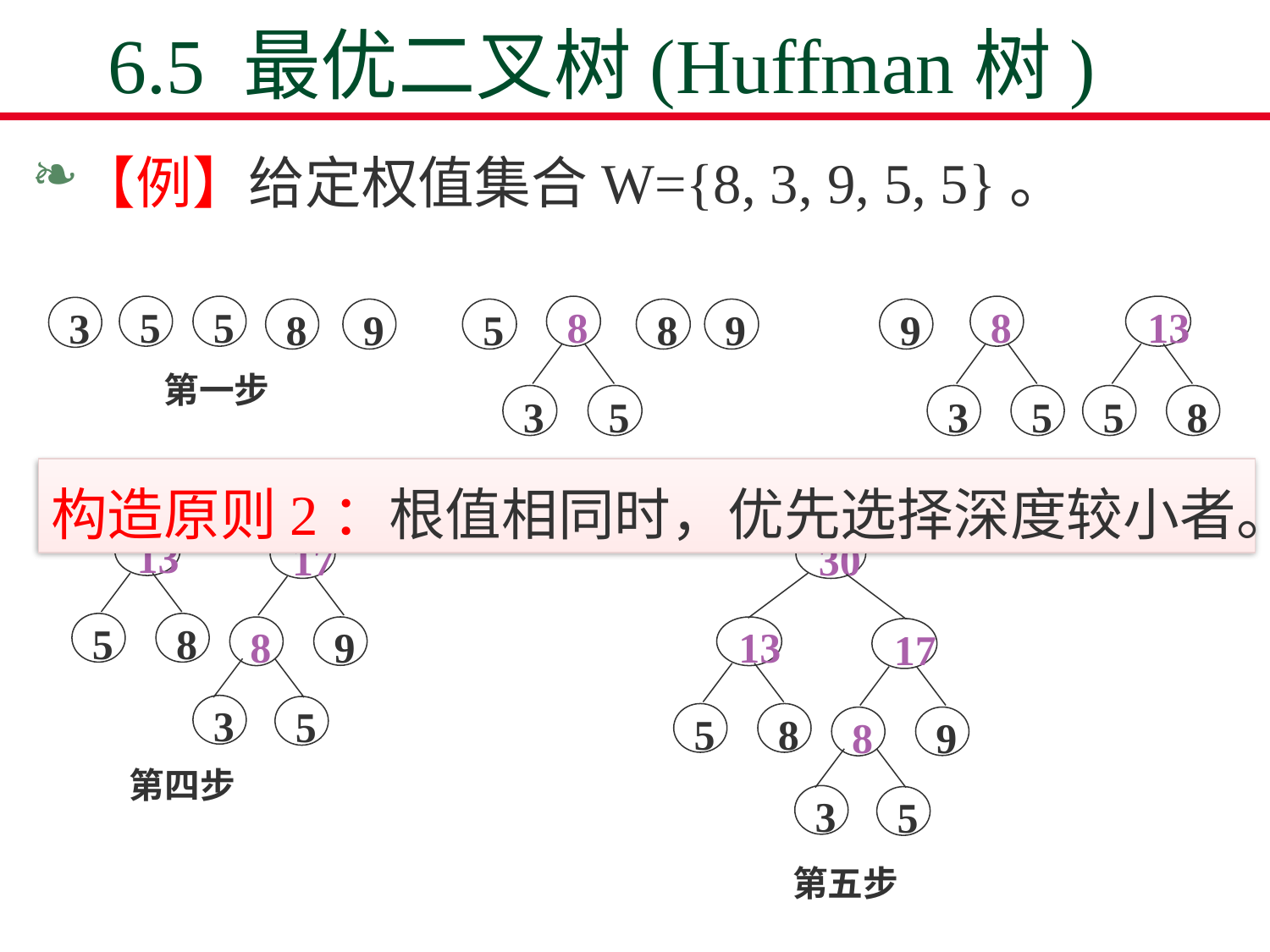

# 6.5 最优二叉树(Huffman树)
【例】给定权值集合W={8, 3, 9, 5, 5}。
5
5
3
8
9
第一步
8

3
5
5
8
9
第二步
8

3
5
13

5
8
9
第三步
构造原则2：根值相同时，优先选择深度较小者。
13

5
8
17

8
9

3
5
第四步
30

13

5
8
17

8
9

3
5
第五步